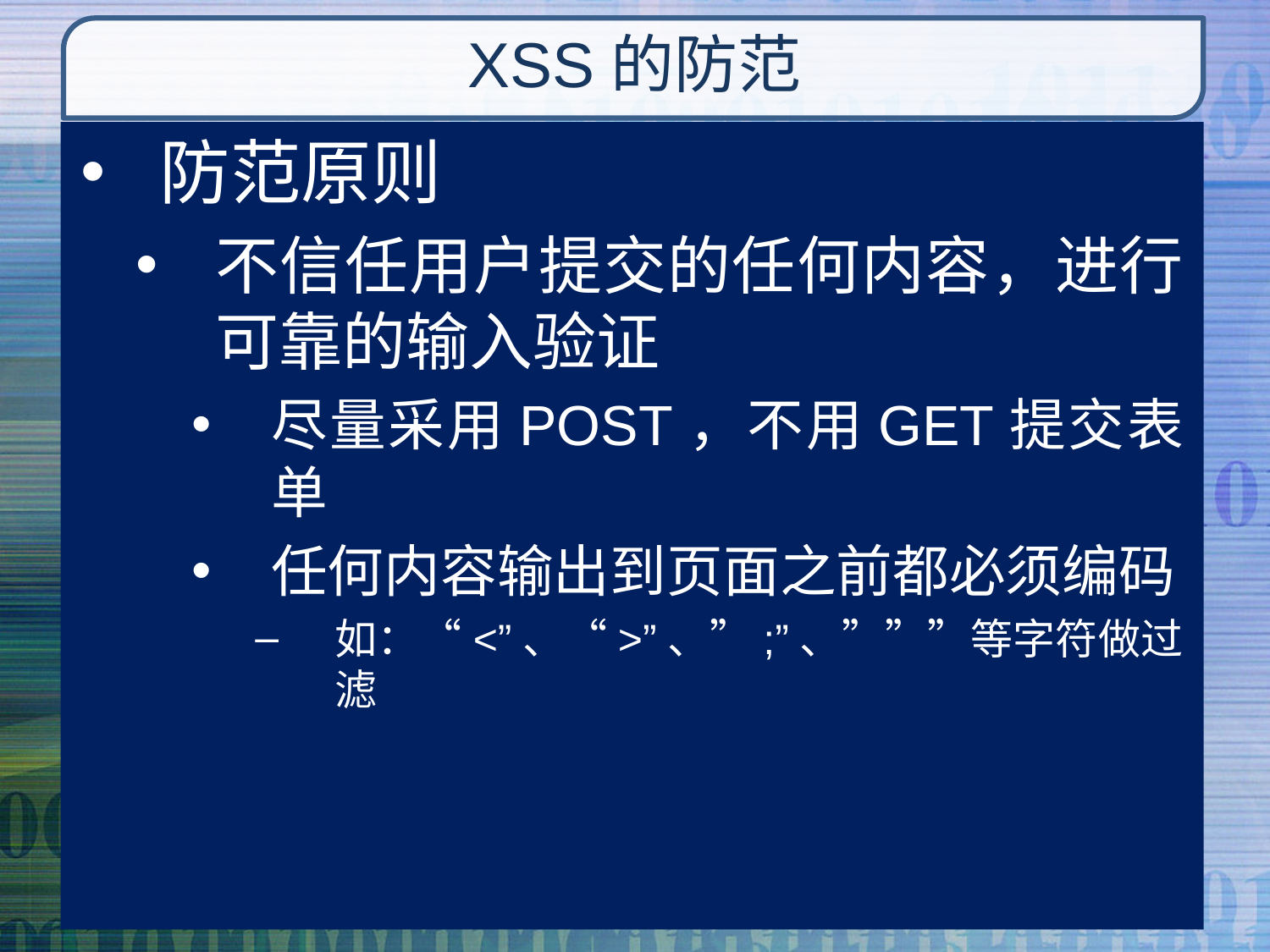

# XSS的防范
防范原则
不信任用户提交的任何内容，进行可靠的输入验证
尽量采用POST，不用GET提交表单
任何内容输出到页面之前都必须编码
如：“<”、“>”、”;”、”””等字符做过滤